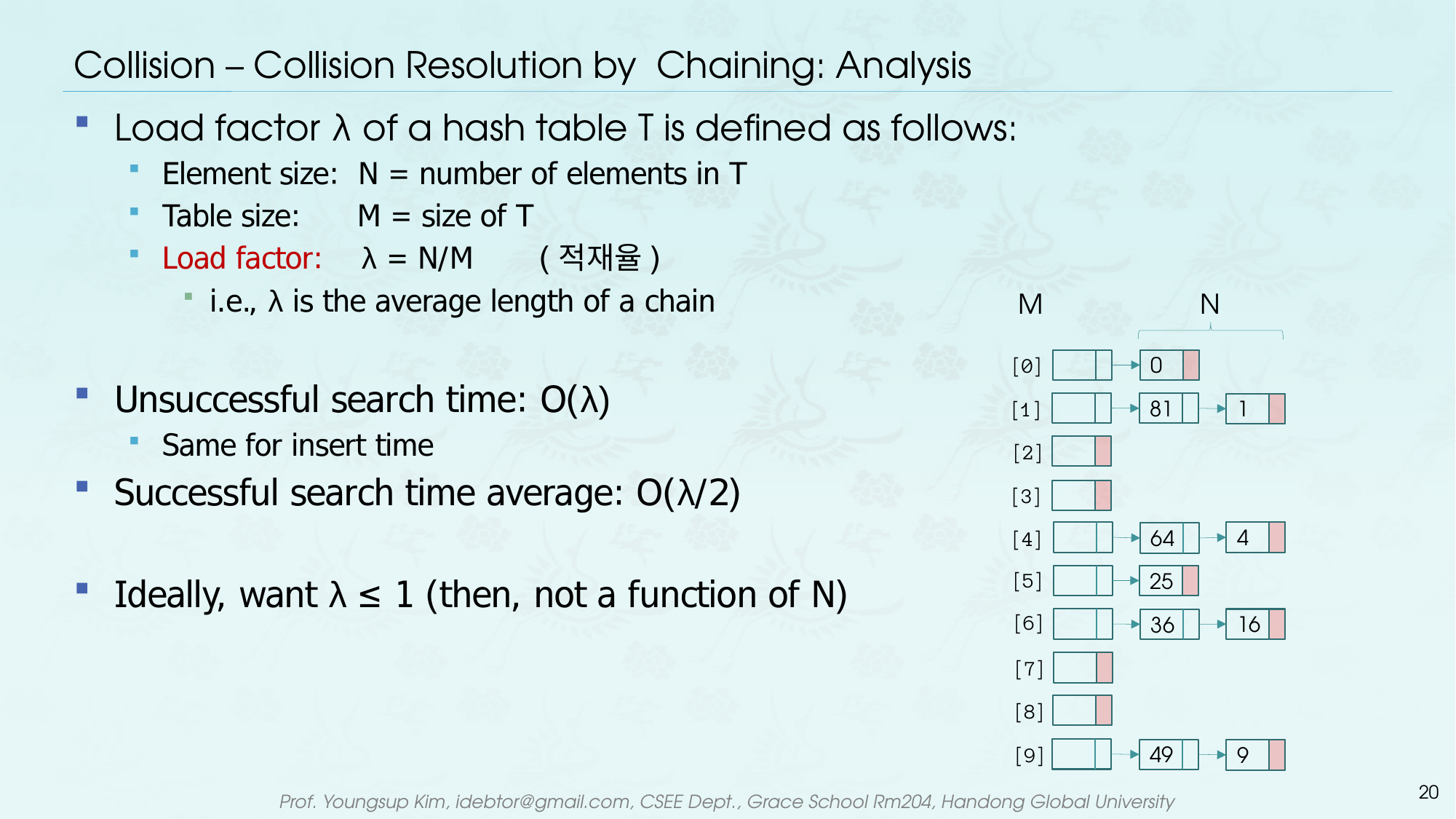

# Collision – Collision Resolution by  Chaining: Analysis
Load factor λ of a hash table T is defined as follows:
Element size:  N = number of elements in T
Table size:      M = size of T
Load factor:    λ = N/M       (적재율)
i.e., λ is the average length of a chain

Unsuccessful search time: O(λ)
Same for insert time
Successful search time average: O(λ/2)

Ideally, want λ ≤ 1 (then, not a function of N)

M
N

0

[0]

81

1

[1]

[2]

[3]

4

64
[4]

25

[5]
[6]

16

36

[7]

[8]

49
9

[9]
20